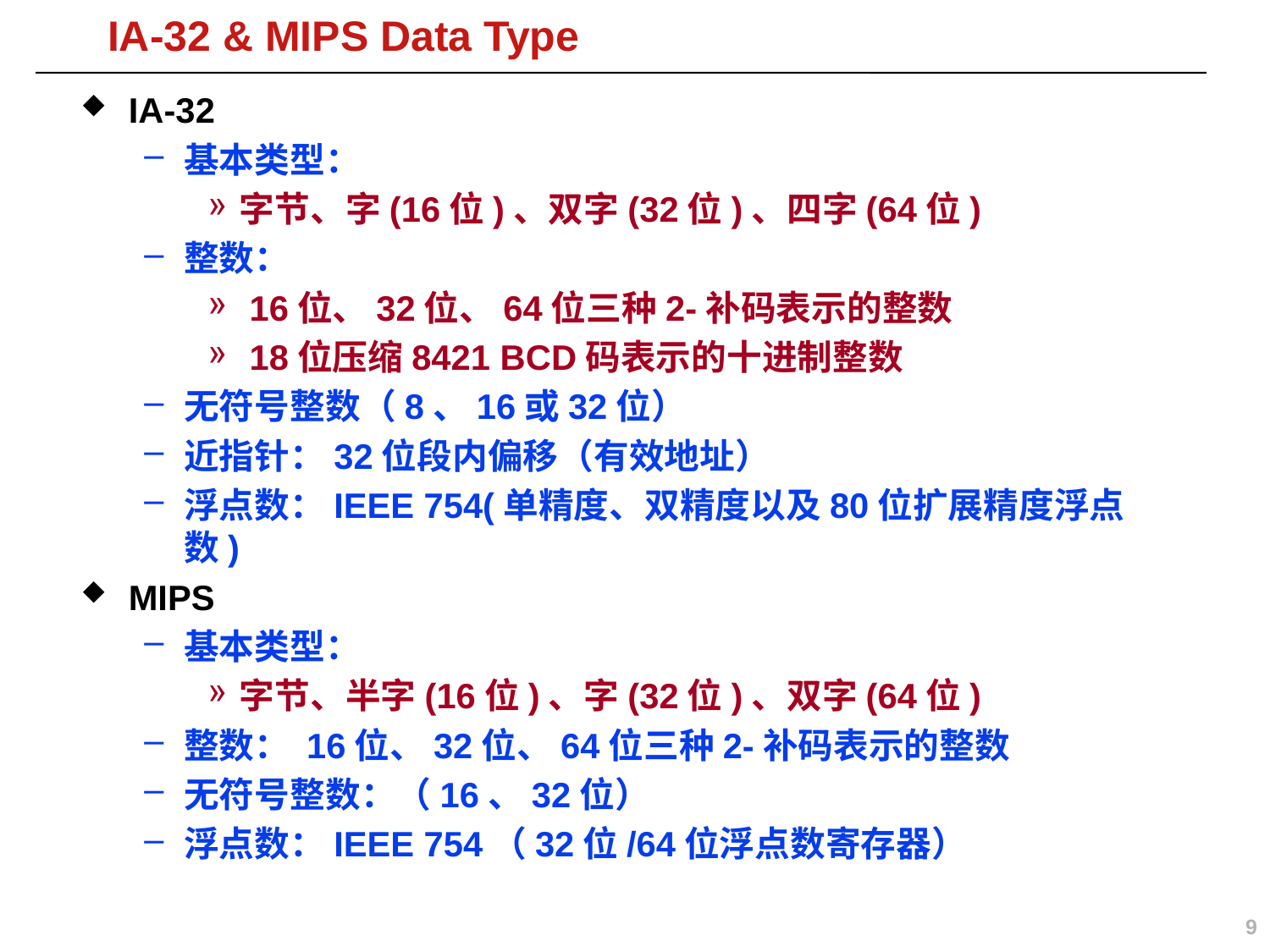

# IA-32 & MIPS Data Type
IA-32
基本类型：
字节、字(16位)、双字(32位)、四字(64位)
整数：
 16位、32位、64位三种2-补码表示的整数
 18位压缩8421 BCD码表示的十进制整数
无符号整数（8、16或32位）
近指针：32位段内偏移（有效地址）
浮点数：IEEE 754(单精度、双精度以及80位扩展精度浮点数)
MIPS
基本类型：
字节、半字(16位)、字(32位)、双字(64位)
整数： 16位、32位、64位三种2-补码表示的整数
无符号整数：（16、32位）
浮点数：IEEE 754（32位/64位浮点数寄存器）

9